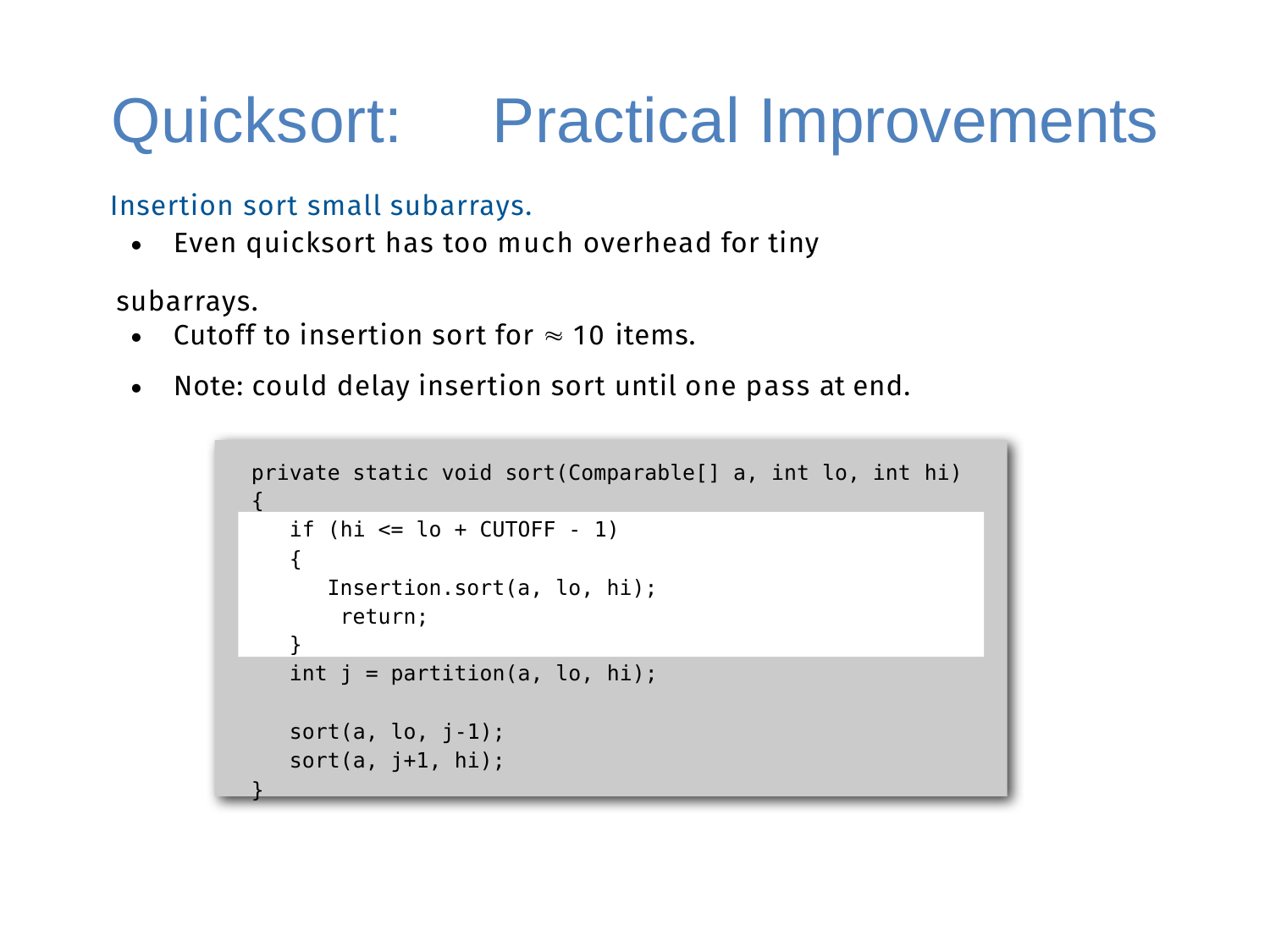

# Quicksort:	Practical Improvements
Insertion sort small subarrays.
・Even quicksort has too much overhead for tiny subarrays.
・Cutoff to insertion sort for ≈ 10 items.
・Note: could delay insertion sort until one pass at end.

private static void sort(Comparable[] a, int lo, int hi)
{
if (hi <= lo + CUTOFF - 1)
{
Insertion.sort(a, lo, hi);  return;
}
int j = partition(a, lo, hi);
sort(a, lo, j-1);
sort(a, j+1, hi);
}